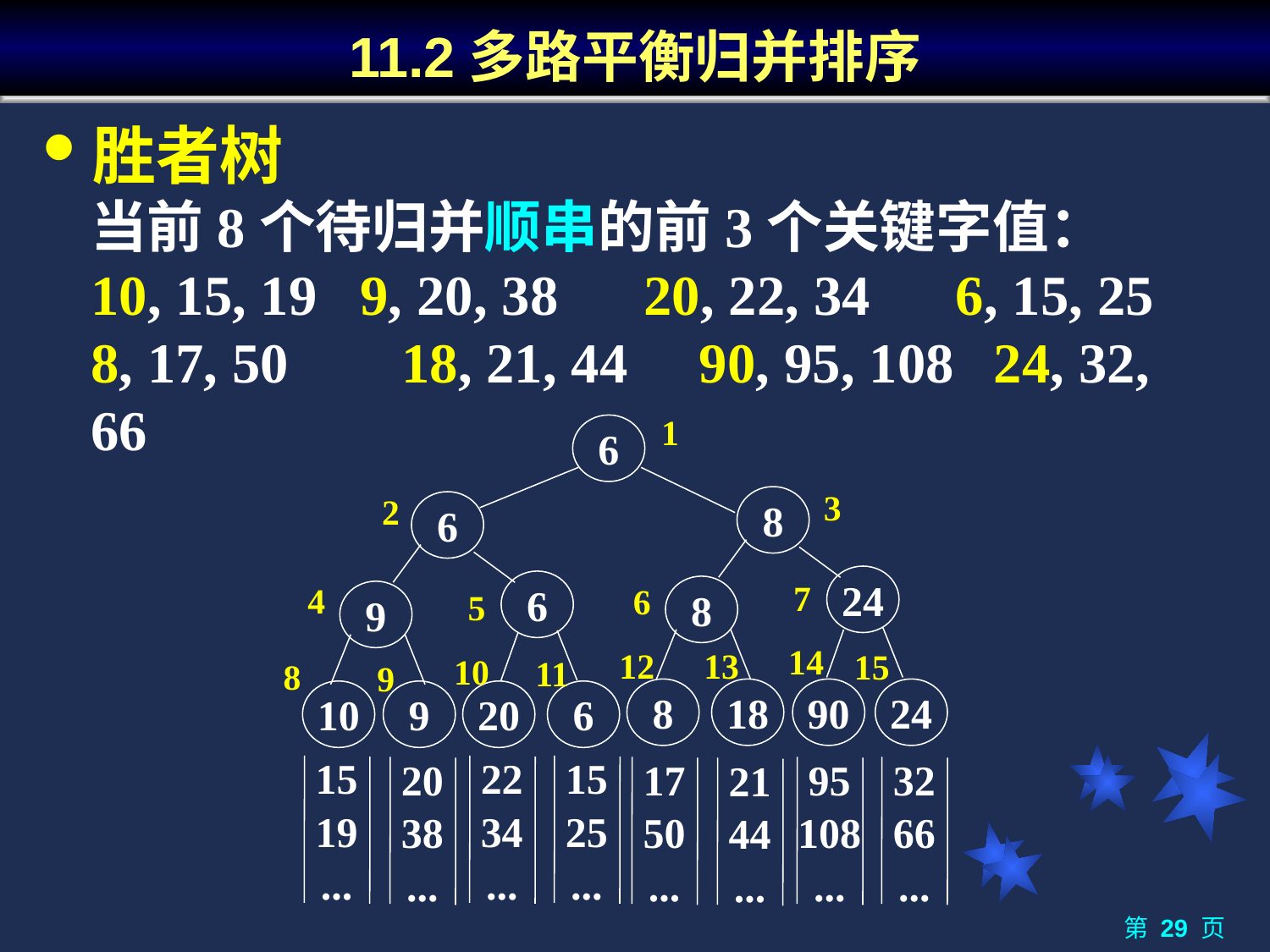

# 11.2多路平衡归并排序
胜者树
	当前8个待归并顺串的前3个关键字值：
	10, 15, 19   9, 20, 38      20, 22, 34      6, 15, 25
	8, 17, 50	    18, 21, 44     90, 95, 108	 24, 32, 66
1
6

3
2
8
6

24
6
8
9

7
4
6
5
14
12
13
15
10
11
8
9
8
18
90
24
10
9
20
6
15
19
...
22
34
...
15
25
...
20
38
...
17
50
...
95
108
...
32
66
...
21
44
...
第 29 页